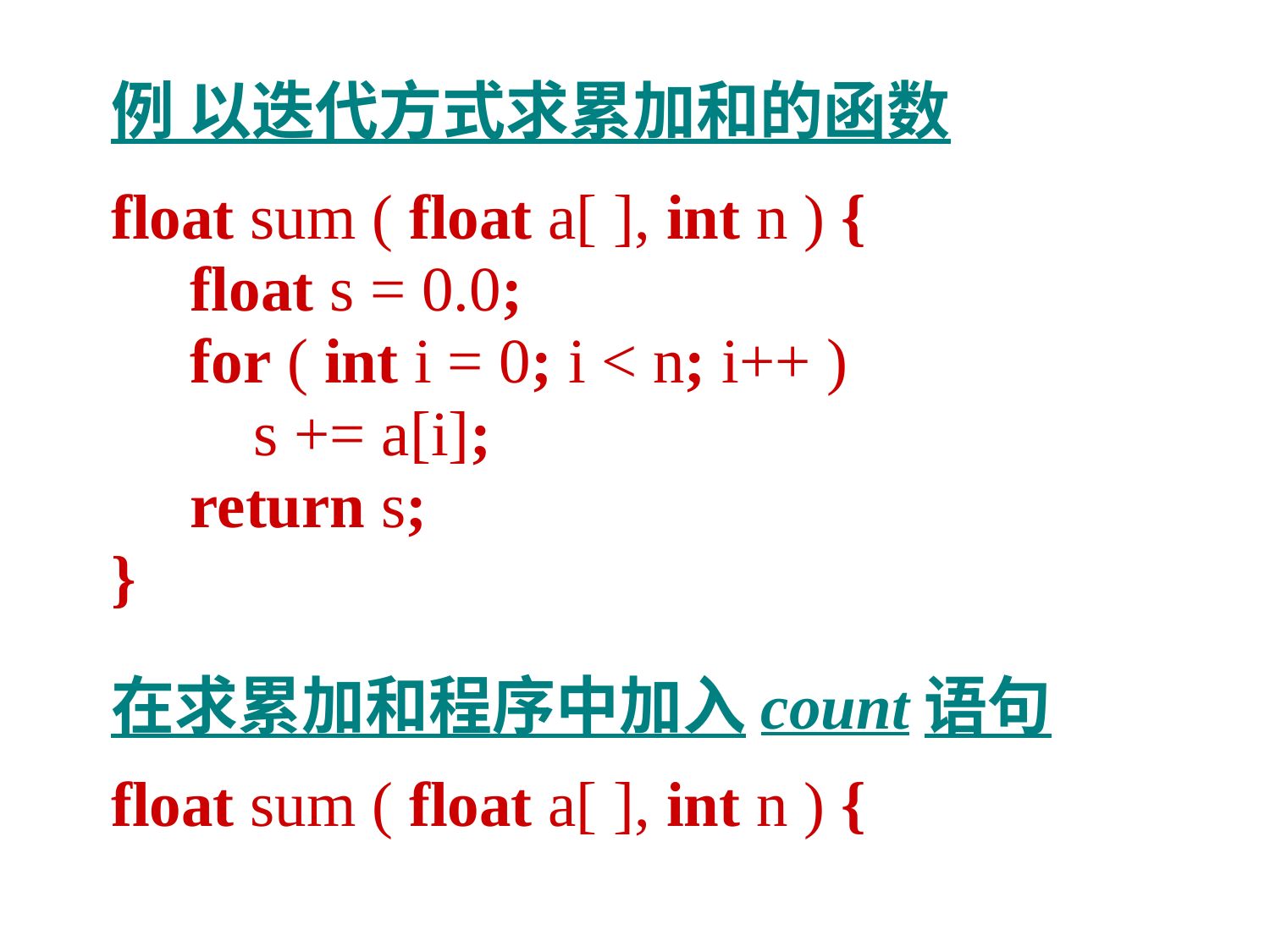

例 以迭代方式求累加和的函数

float sum ( float a[ ], int n ) {
     float s = 0.0;
     for ( int i = 0; i < n; i++ )
         s += a[i];
     return s;
}

在求累加和程序中加入count语句

float sum ( float a[ ], int n ) {